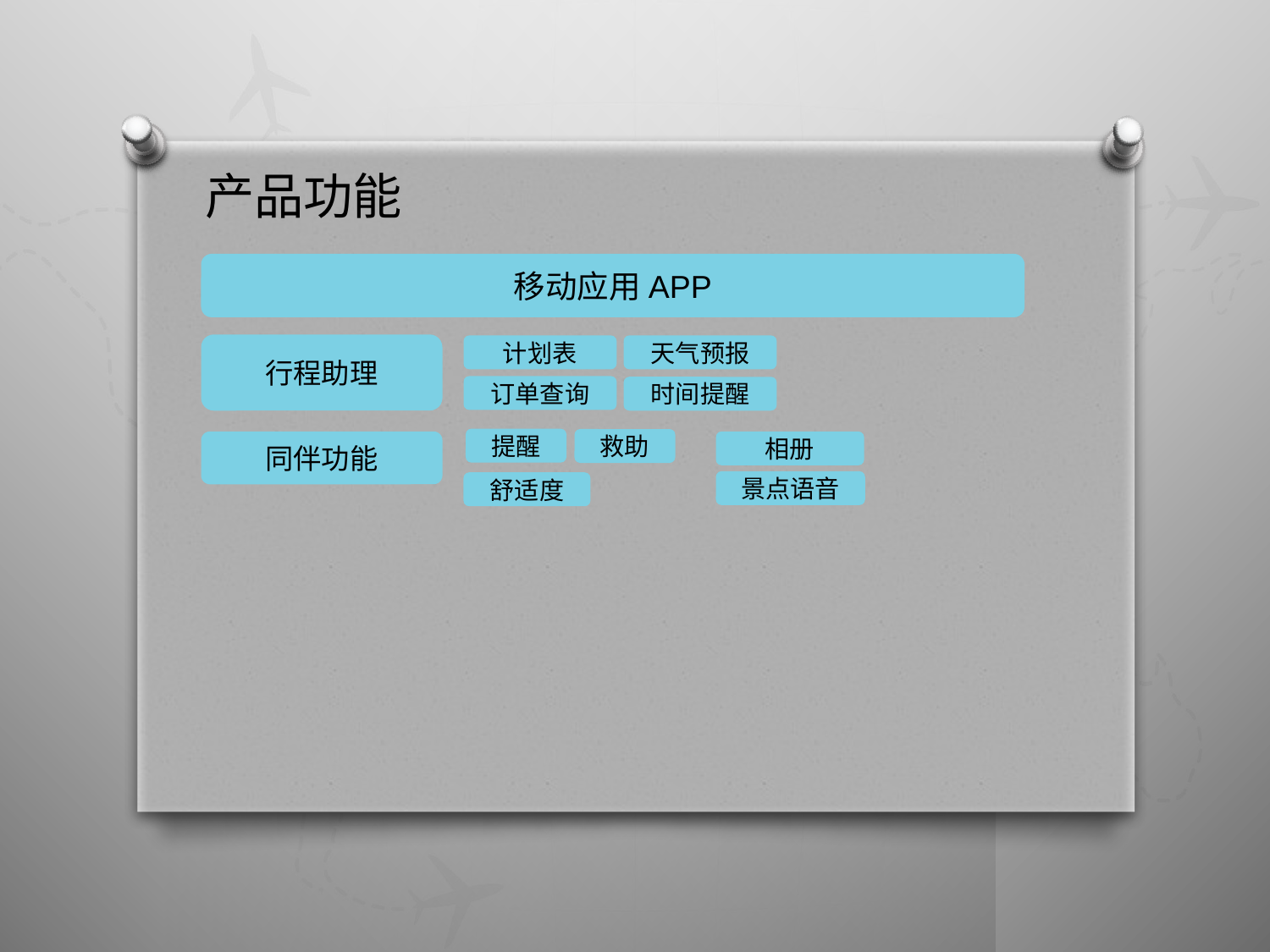

产品功能
移动应用APP
行程助理
计划表
天气预报
订单查询
时间提醒
提醒
救助
同伴功能
相册
景点语音
舒适度